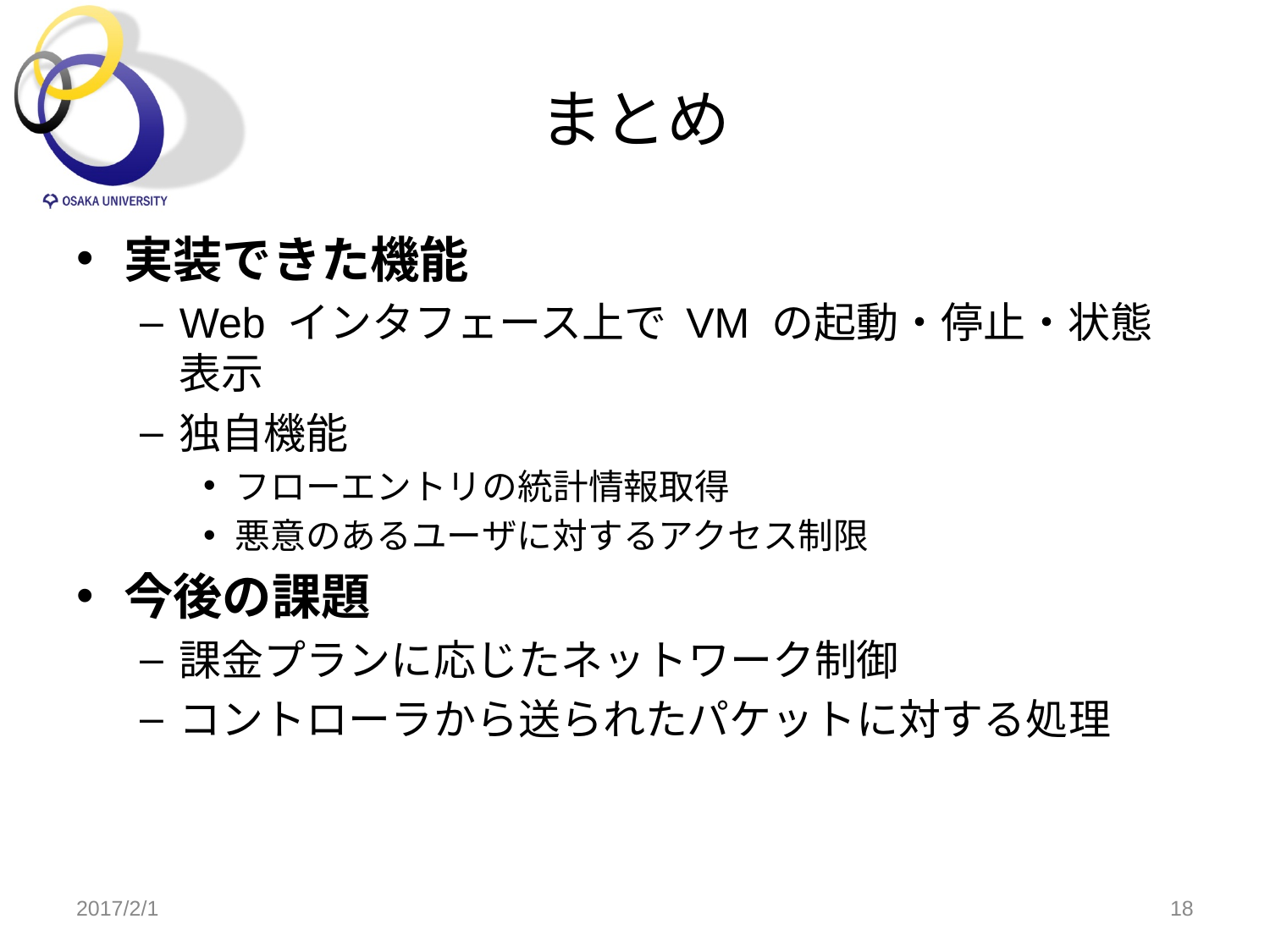

# まとめ
実装できた機能
Web インタフェース上で VM の起動・停止・状態表示
独自機能
フローエントリの統計情報取得
悪意のあるユーザに対するアクセス制限
今後の課題
課金プランに応じたネットワーク制御
コントローラから送られたパケットに対する処理
2017/2/1
18